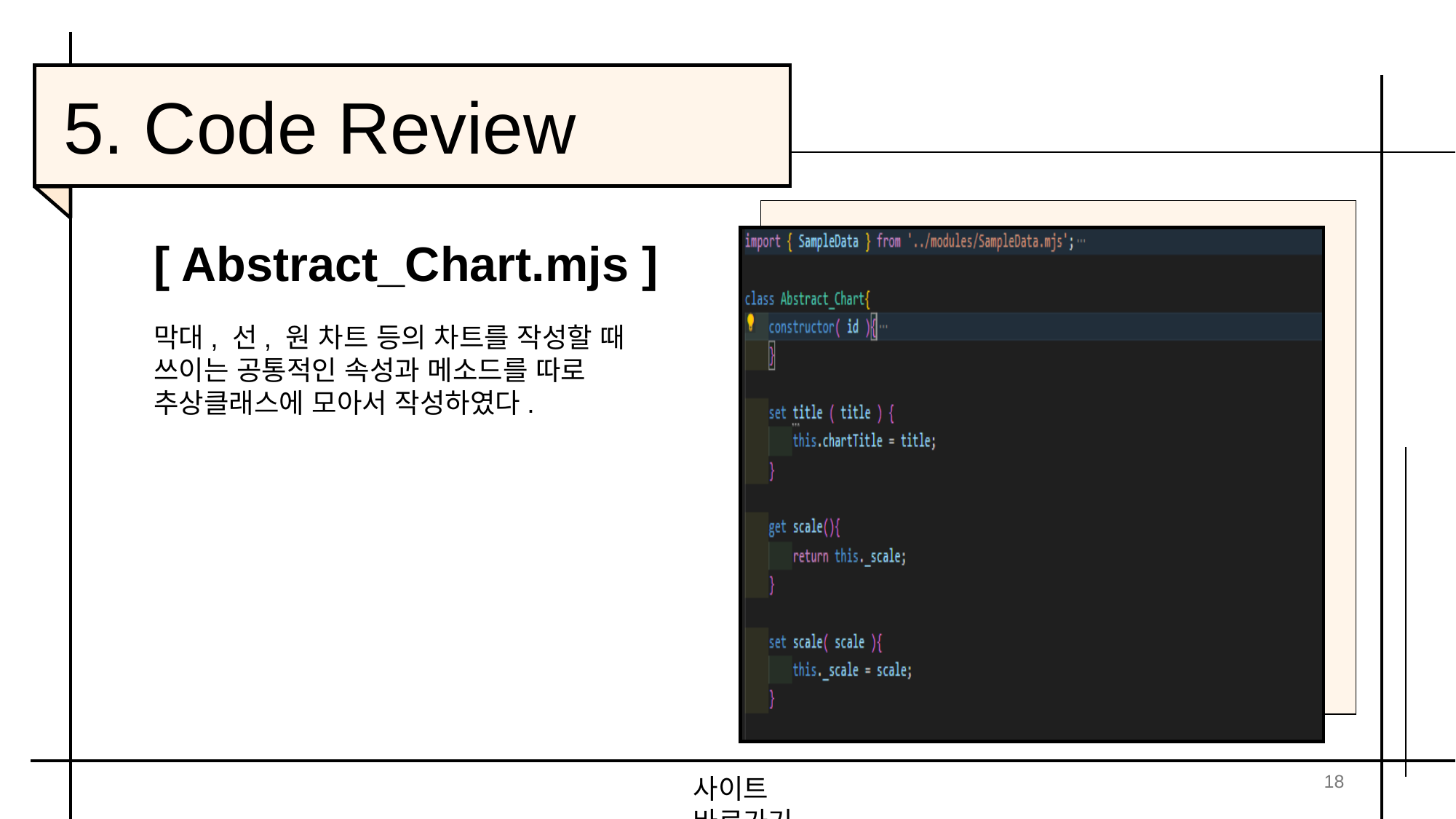

5. Code Review

[ Abstract_Chart.mjs ]
막대, 선, 원 차트 등의 차트를 작성할 때 쓰이는 공통적인 속성과 메소드를 따로 추상클래스에 모아서 작성하였다.
18
사이트 바로가기